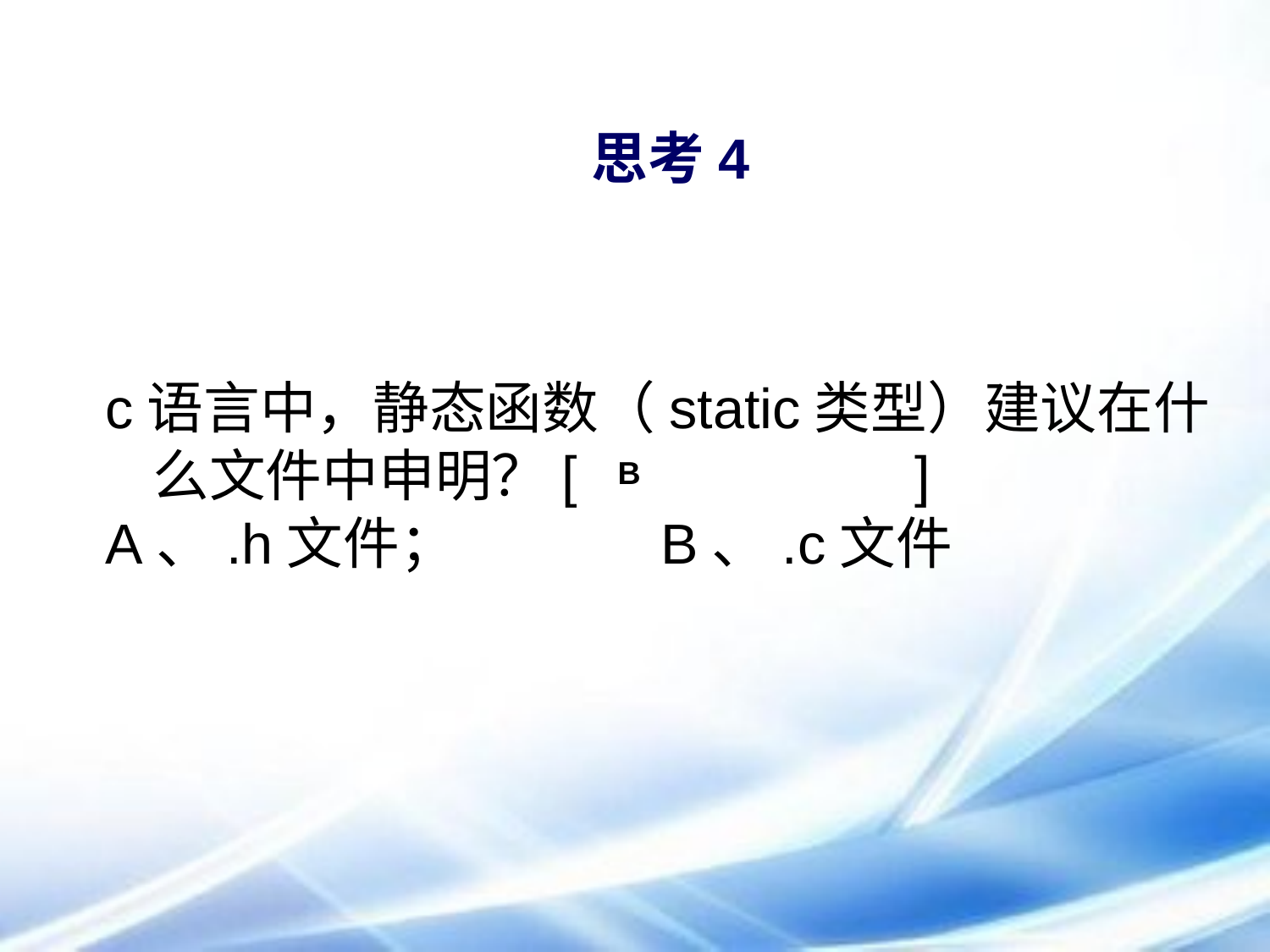

# 思考4
c语言中，静态函数（static类型）建议在什么文件中申明？[			]
A、.h文件；		B、.c文件
B